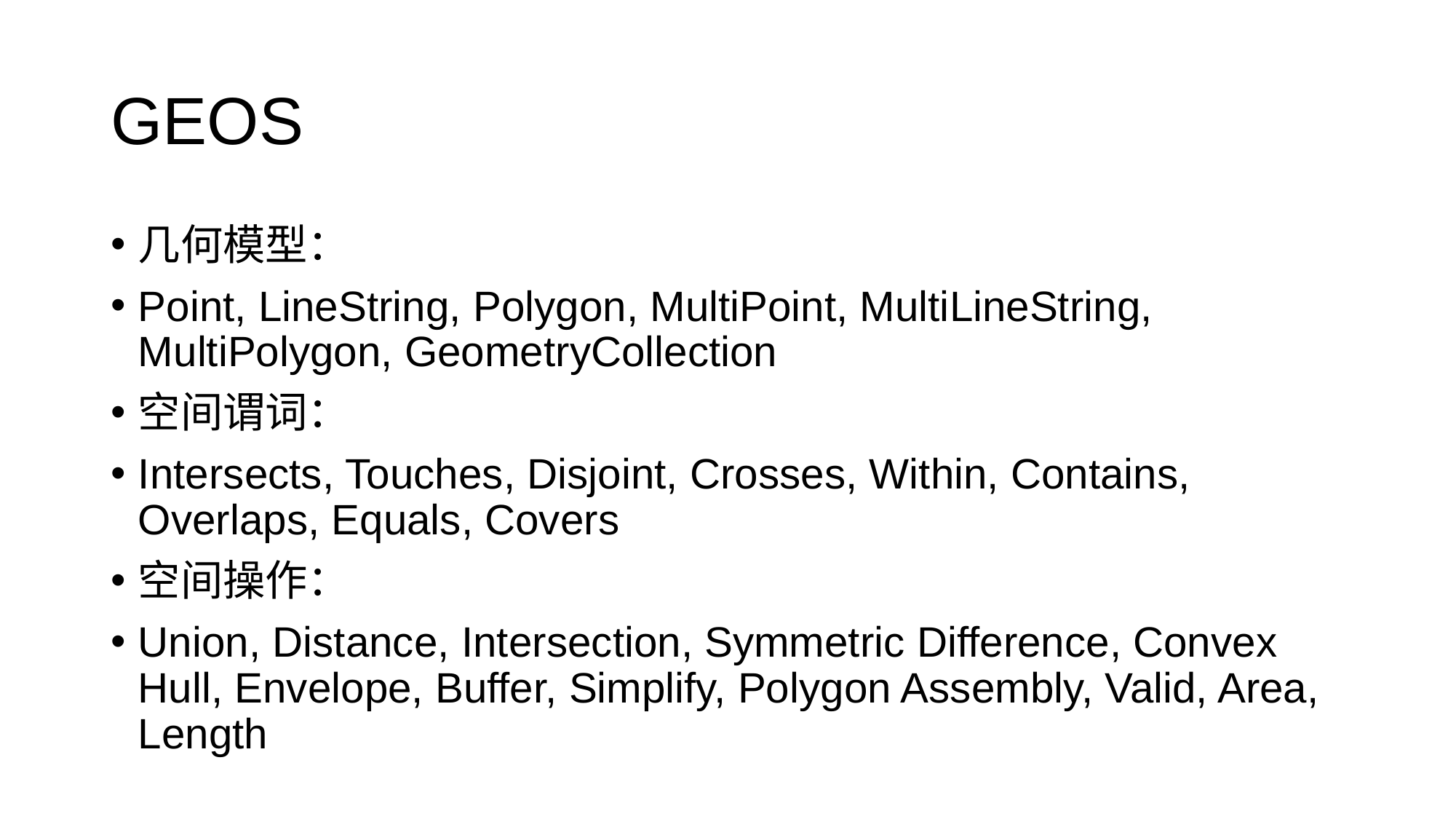

# GEOS
几何模型：
Point, LineString, Polygon, MultiPoint, MultiLineString, MultiPolygon, GeometryCollection
空间谓词：
Intersects, Touches, Disjoint, Crosses, Within, Contains, Overlaps, Equals, Covers
空间操作：
Union, Distance, Intersection, Symmetric Difference, Convex Hull, Envelope, Buffer, Simplify, Polygon Assembly, Valid, Area, Length